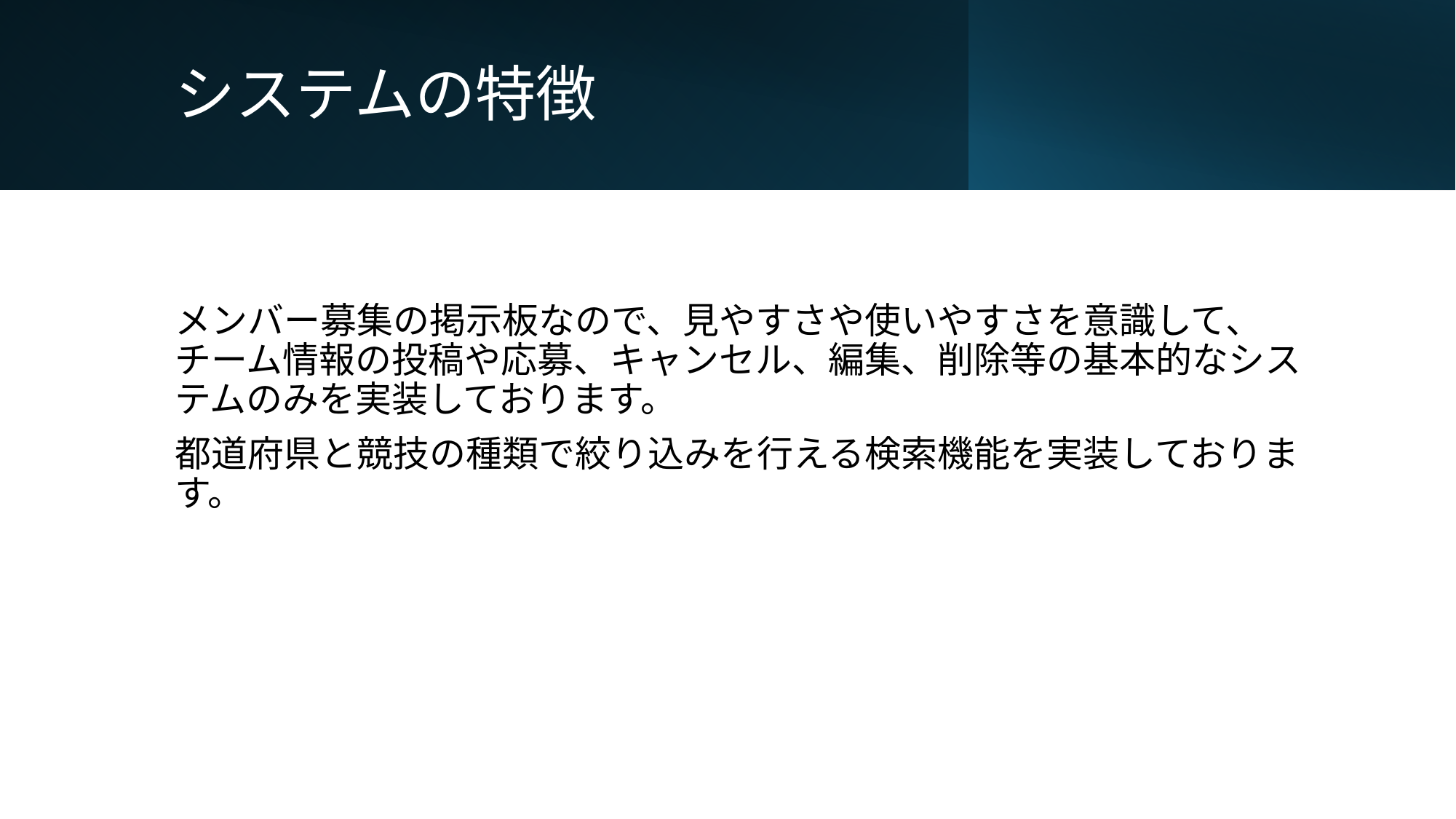

# システムの特徴
メンバー募集の掲示板なので、見やすさや使いやすさを意識して、チーム情報の投稿や応募、キャンセル、編集、削除等の基本的なシステムのみを実装しております。
都道府県と競技の種類で絞り込みを行える検索機能を実装しております。